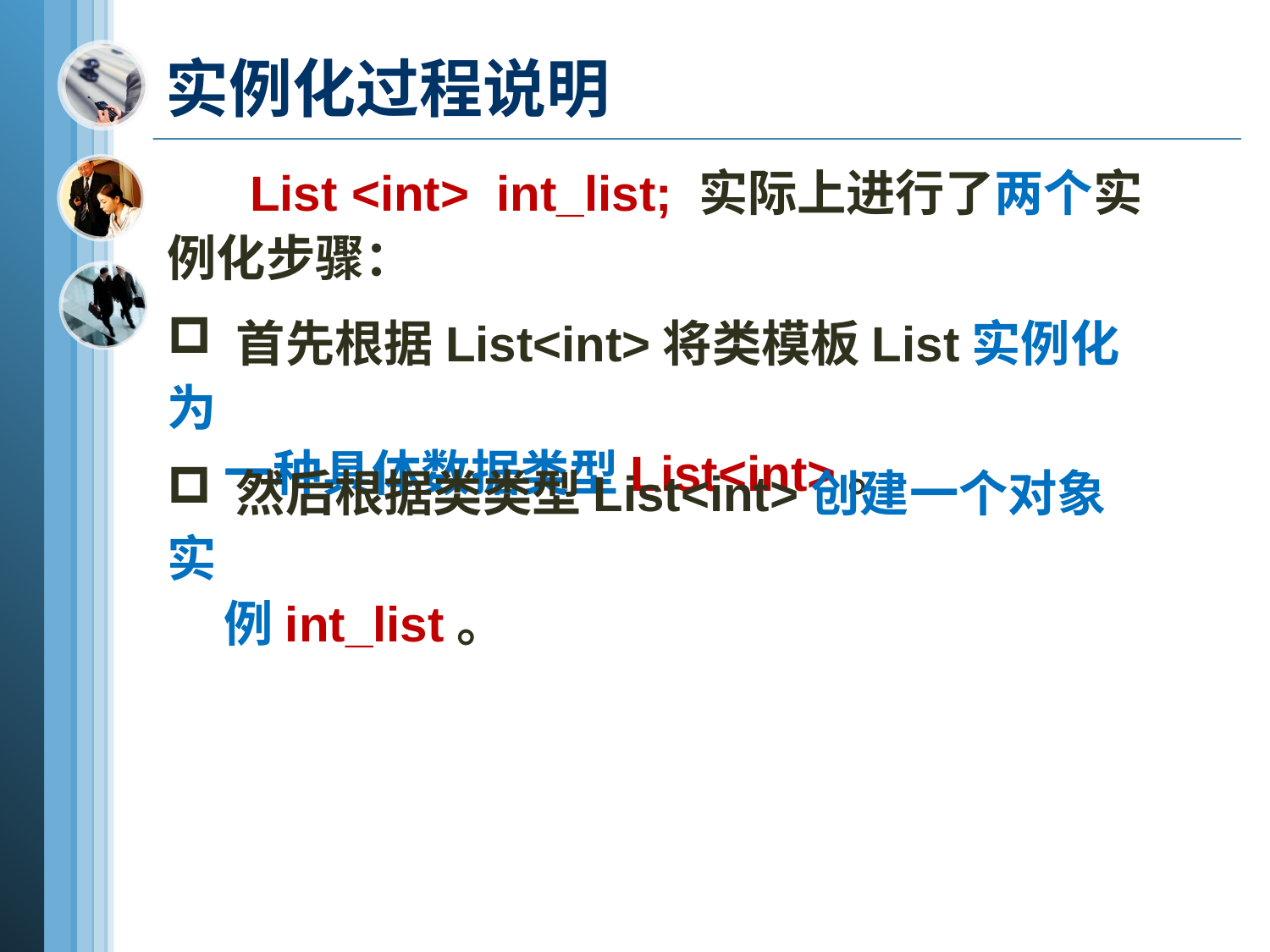

实例化过程说明
      List <int>  int_list; 实际上进行了两个实例化步骤：
 首先根据List<int>将类模板List实例化为
    一种具体数据类型List<int>。
 然后根据类类型List<int>创建一个对象实
    例int_list。